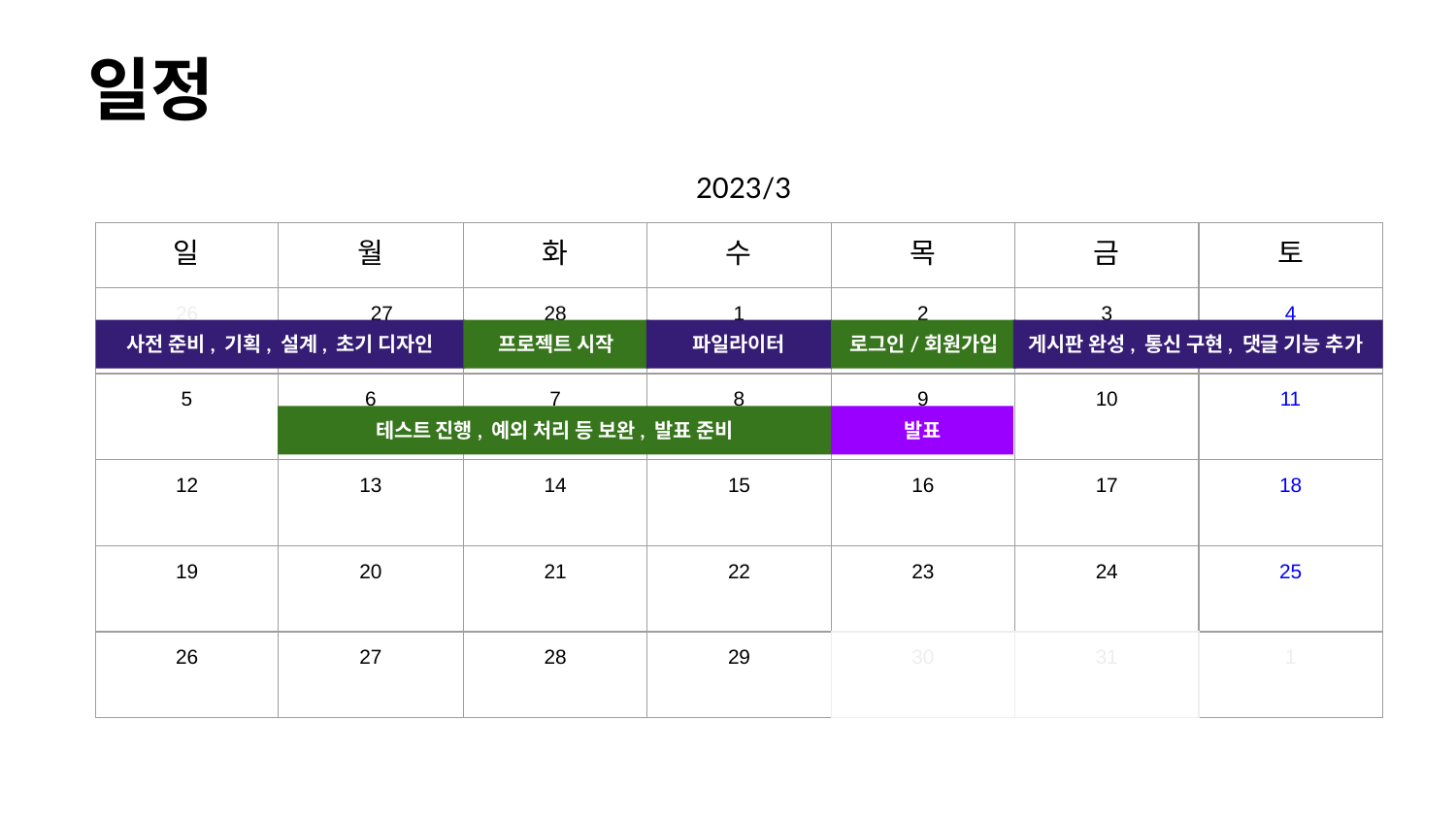

# 일정
2023/3
| 일 | 월 | 화 | 수 | 목 | 금 | 토 |
| --- | --- | --- | --- | --- | --- | --- |
| 26 | 27 | 28 | 1 | 2 | 3 | 4 |
| 5 | 6 | 7 | 8 | 9 | 10 | 11 |
| 12 | 13 | 14 | 15 | 16 | 17 | 18 |
| 19 | 20 | 21 | 22 | 23 | 24 | 25 |
| 26 | 27 | 28 | 29 | 30 | 31 | 1 |
사전 준비, 기획, 설계, 초기 디자인
프로젝트 시작
파일라이터
로그인/회원가입
게시판 완성, 통신 구현, 댓글 기능 추가
테스트 진행, 예외 처리 등 보완, 발표 준비
발표